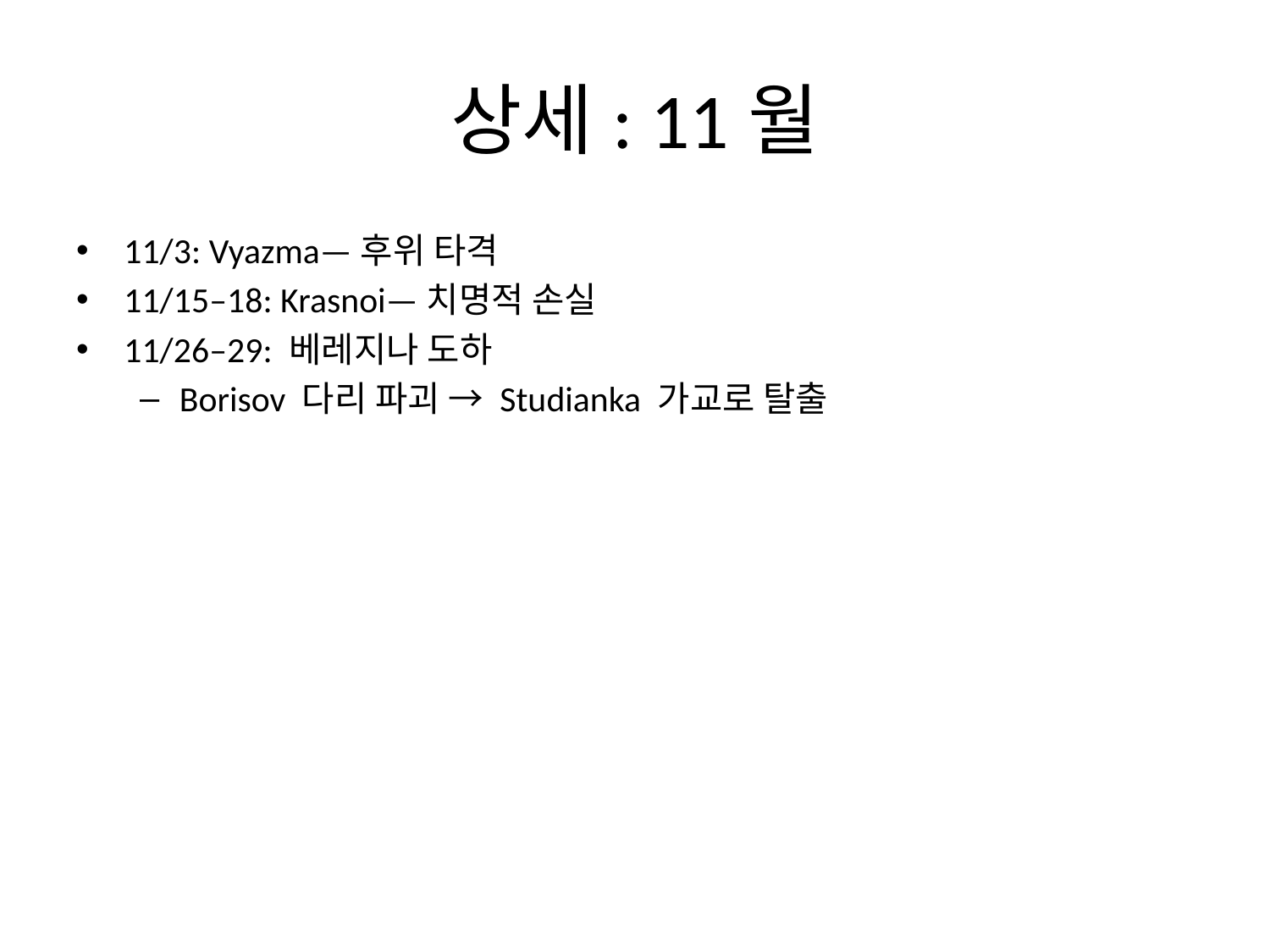

# 상세: 11월
11/3: Vyazma—후위 타격
11/15–18: Krasnoi—치명적 손실
11/26–29: 베레지나 도하
Borisov 다리 파괴 → Studianka 가교로 탈출